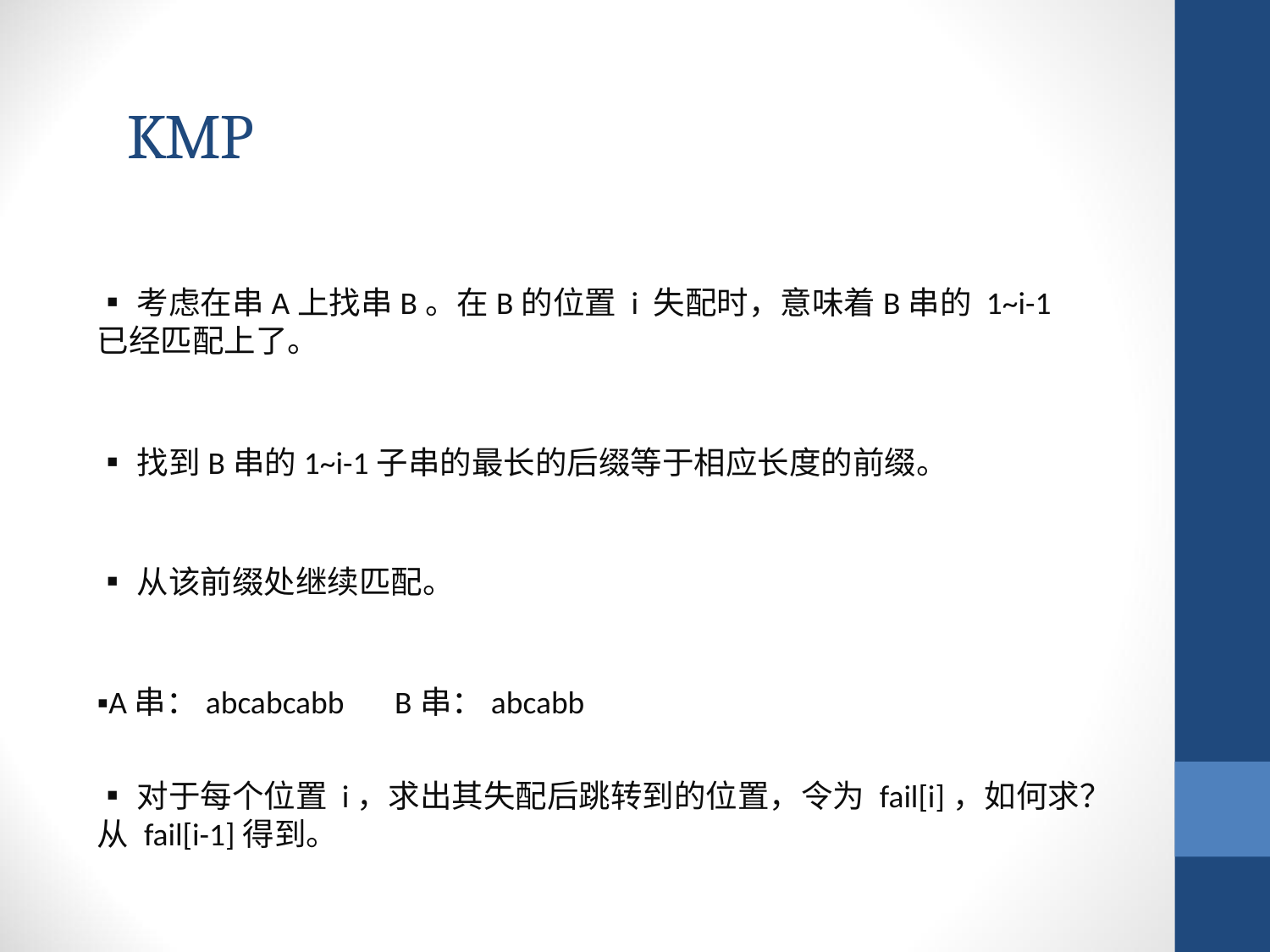

KMP
▪考虑在串A上找串B。在B的位置 i 失配时，意味着B串的 1~i-1 已经匹配上了。
▪找到B串的1~i-1子串的最长的后缀等于相应长度的前缀。
▪从该前缀处继续匹配。
▪A串：abcabcabb       B串：abcabb
▪对于每个位置 i，求出其失配后跳转到的位置，令为 fail[i]，如何求？从 fail[i-1]得到。